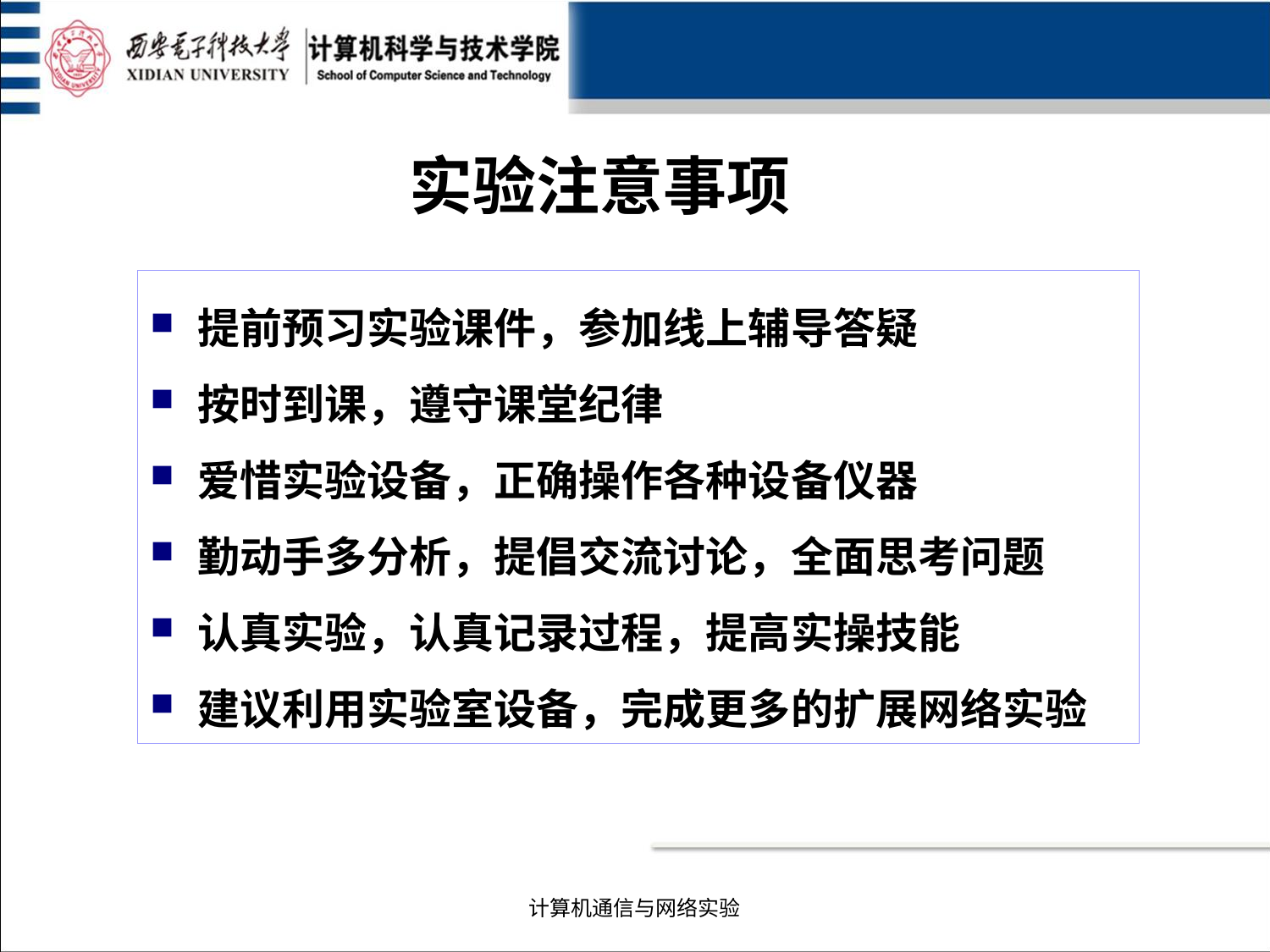

# 实验注意事项
提前预习实验课件，参加线上辅导答疑
按时到课，遵守课堂纪律
爱惜实验设备，正确操作各种设备仪器
勤动手多分析，提倡交流讨论，全面思考问题
认真实验，认真记录过程，提高实操技能
建议利用实验室设备，完成更多的扩展网络实验
计算机通信与网络实验